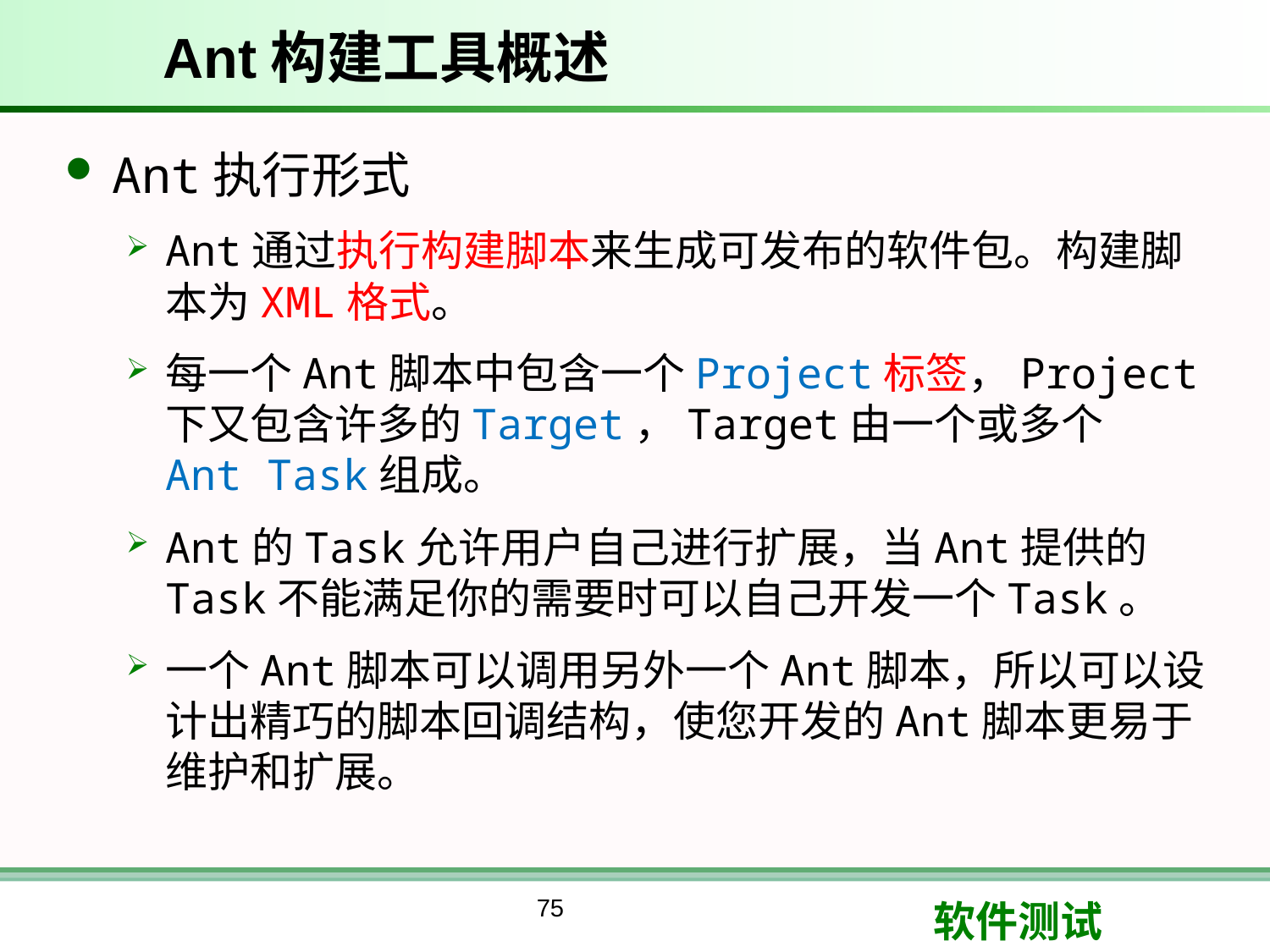

# Ant构建工具概述
Ant执行形式
Ant通过执行构建脚本来生成可发布的软件包。构建脚本为XML格式。
每一个Ant脚本中包含一个Project标签，Project下又包含许多的Target，Target由一个或多个Ant Task组成。
Ant的Task允许用户自己进行扩展，当Ant提供的Task不能满足你的需要时可以自己开发一个Task。
一个Ant脚本可以调用另外一个Ant脚本，所以可以设计出精巧的脚本回调结构，使您开发的Ant脚本更易于维护和扩展。

75